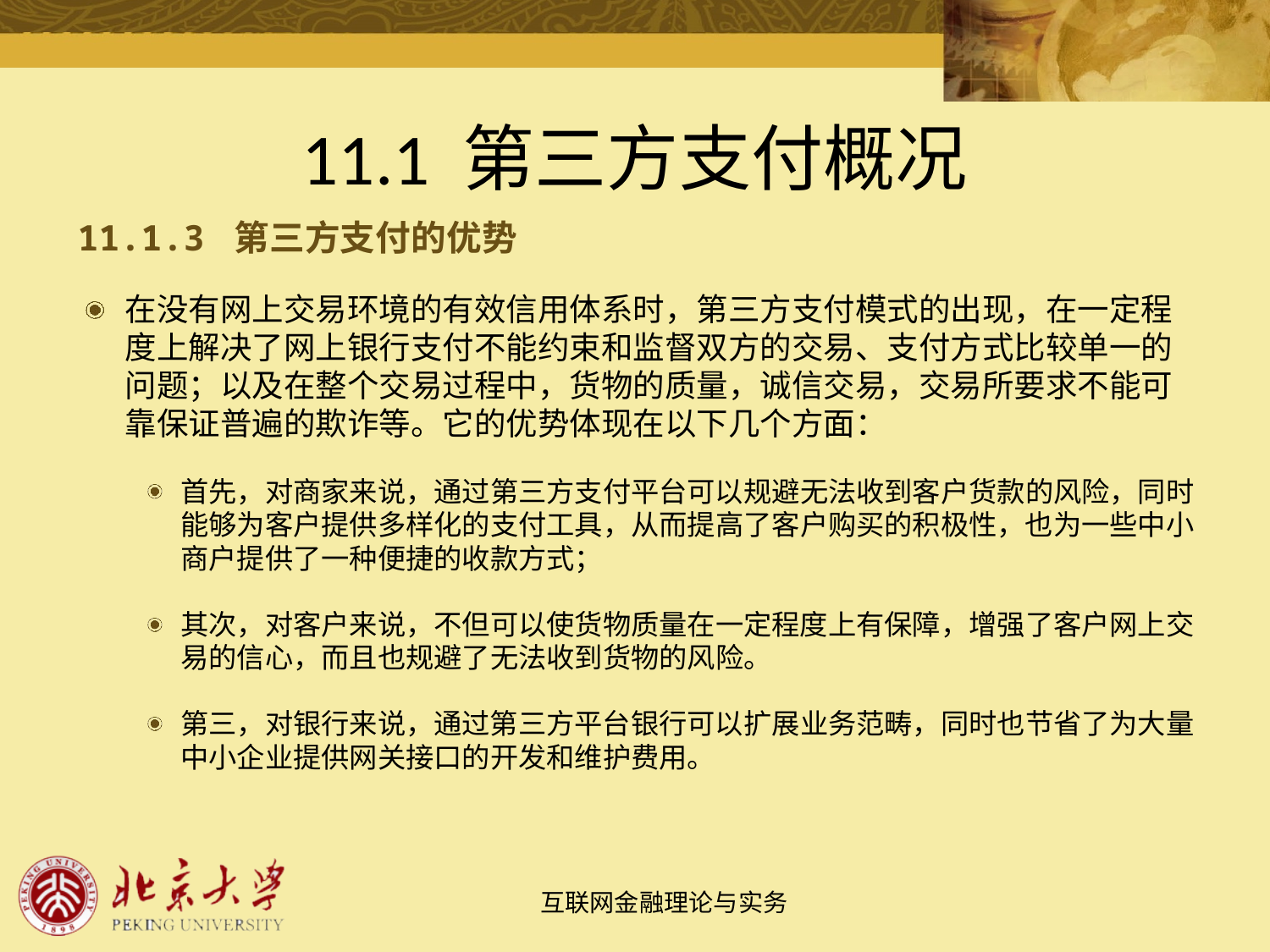

# 11.1 第三方支付概况
11.1.3 第三方支付的优势
在没有网上交易环境的有效信用体系时，第三方支付模式的出现，在一定程度上解决了网上银行支付不能约束和监督双方的交易、支付方式比较单一的问题；以及在整个交易过程中，货物的质量，诚信交易，交易所要求不能可靠保证普遍的欺诈等。它的优势体现在以下几个方面：
首先，对商家来说，通过第三方支付平台可以规避无法收到客户货款的风险，同时能够为客户提供多样化的支付工具，从而提高了客户购买的积极性，也为一些中小商户提供了一种便捷的收款方式；
其次，对客户来说，不但可以使货物质量在一定程度上有保障，增强了客户网上交易的信心，而且也规避了无法收到货物的风险。
第三，对银行来说，通过第三方平台银行可以扩展业务范畴，同时也节省了为大量中小企业提供网关接口的开发和维护费用。